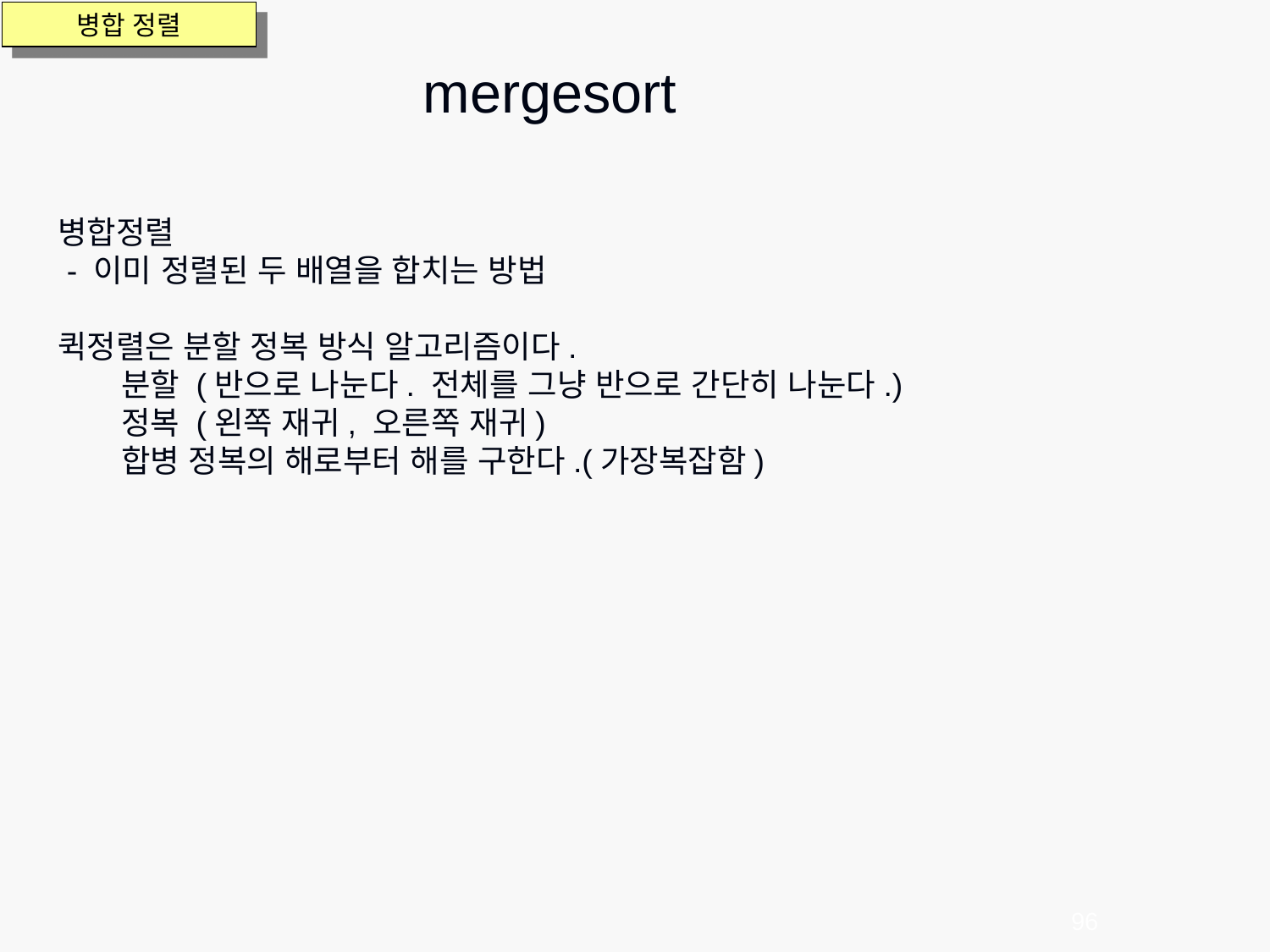

mergesort
병합 정렬
병합정렬
 - 이미 정렬된 두 배열을 합치는 방법

퀵정렬은 분할 정복 방식 알고리즘이다.
분할 (반으로 나눈다. 전체를 그냥 반으로 간단히 나눈다.)
정복 (왼쪽 재귀, 오른쪽 재귀)
합병 정복의 해로부터 해를 구한다.(가장복잡함)

96